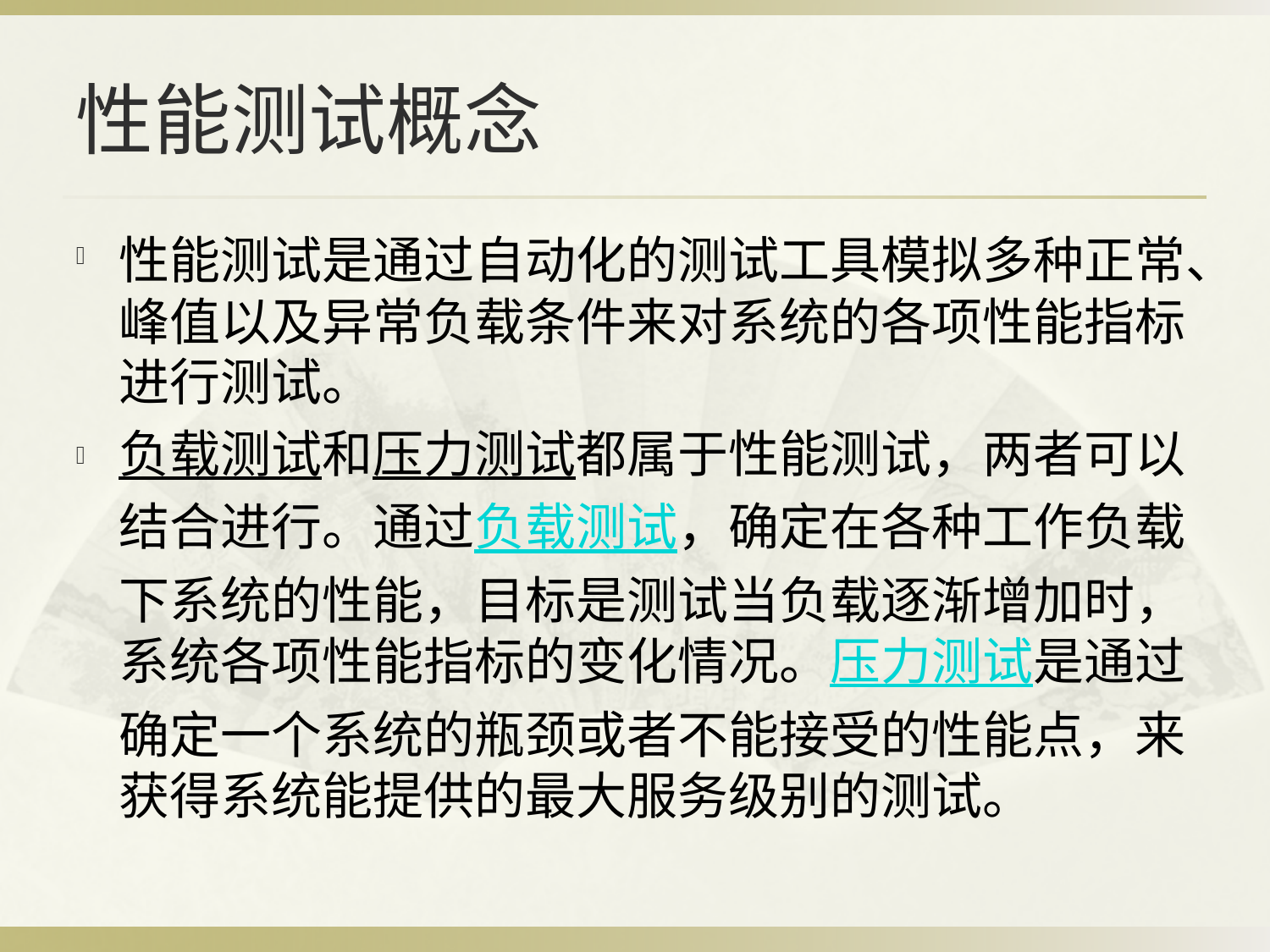

# 性能测试概念
性能测试是通过自动化的测试工具模拟多种正常、峰值以及异常负载条件来对系统的各项性能指标进行测试。
负载测试和压力测试都属于性能测试，两者可以结合进行。通过负载测试，确定在各种工作负载下系统的性能，目标是测试当负载逐渐增加时，系统各项性能指标的变化情况。压力测试是通过确定一个系统的瓶颈或者不能接受的性能点，来获得系统能提供的最大服务级别的测试。